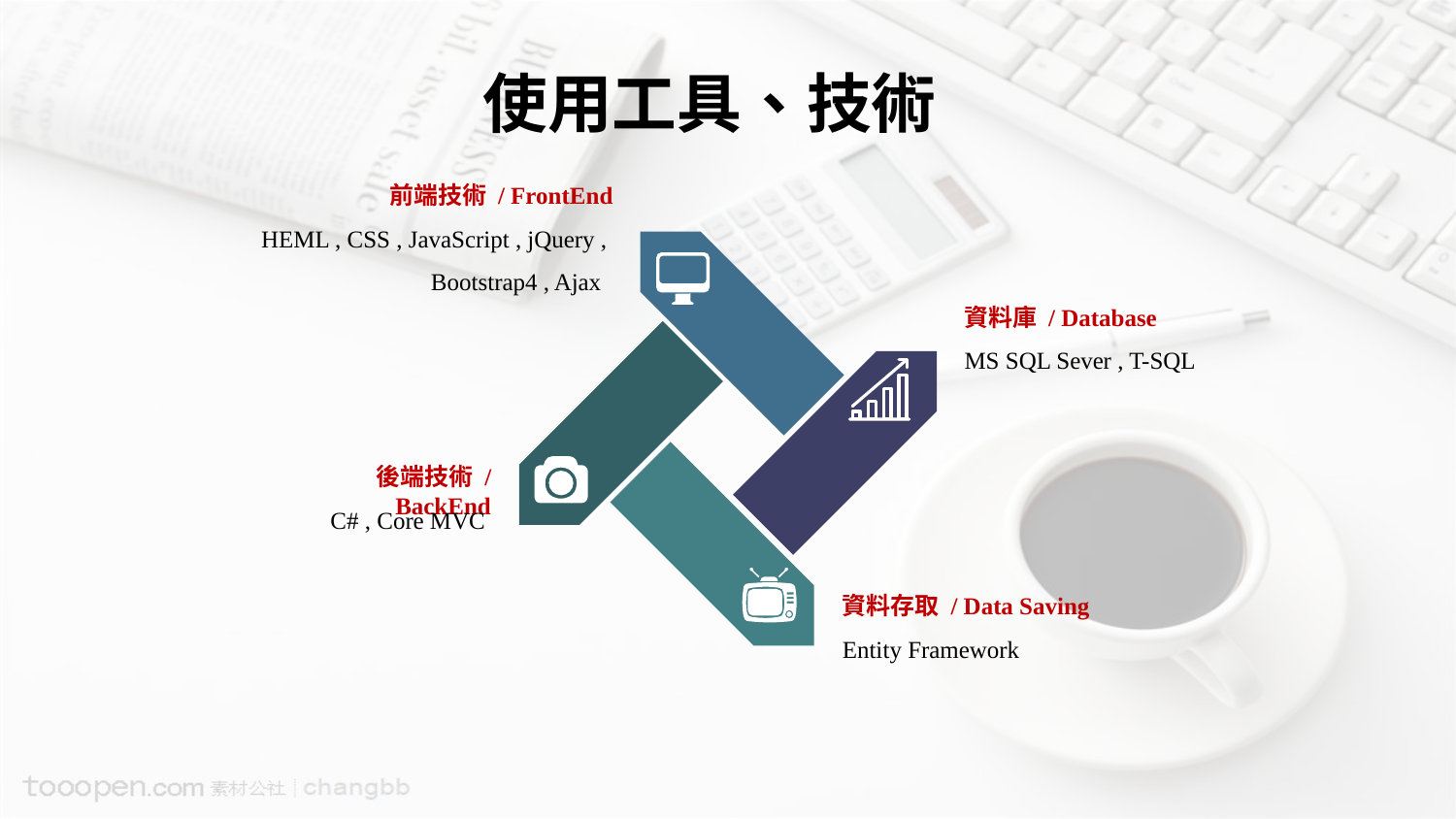

使用工具、技術
前端技術 / FrontEnd
HEML , CSS , JavaScript , jQuery ,
Bootstrap4 , Ajax

資料庫 / Database
MS SQL Sever , T-SQL

後端技術 / BackEnd
C# , Core MVC

資料存取 / Data Saving
Entity Framework